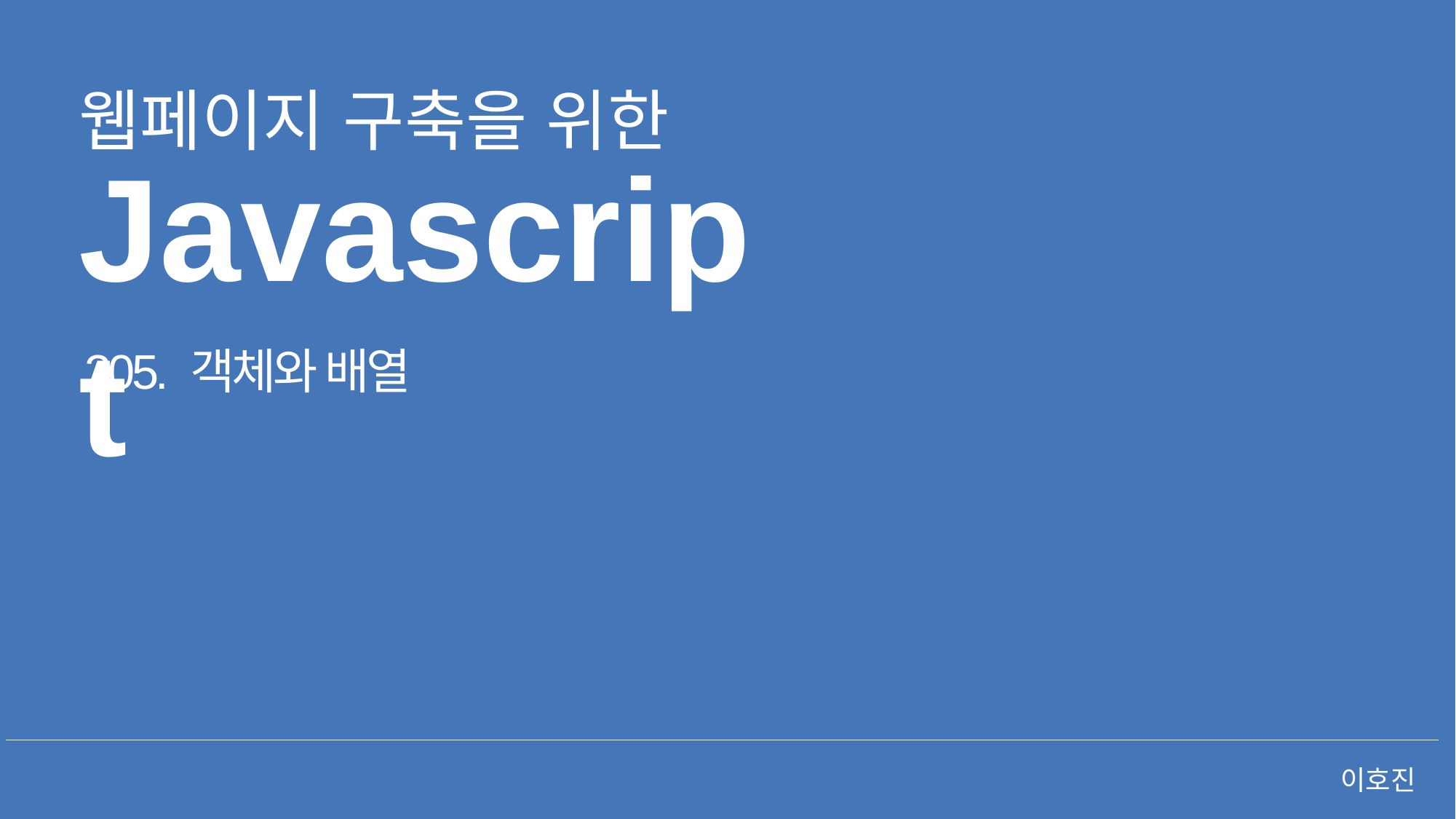

웹페이지 구축을 위한
Javascript
305. 객체와 배열
이호진